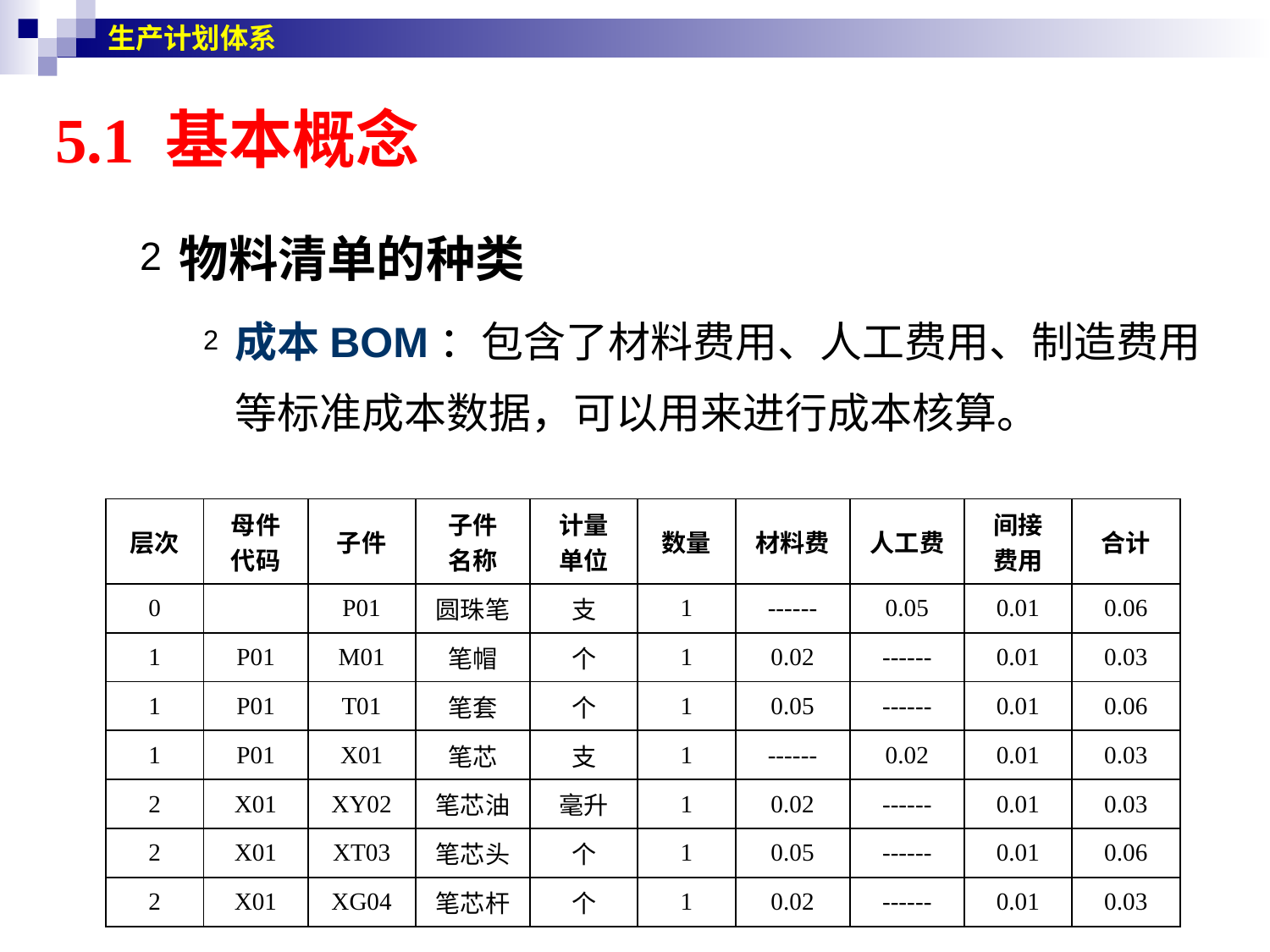

生产计划体系
5.1 基本概念
物料清单的种类
成本BOM：包含了材料费用、人工费用、制造费用等标准成本数据，可以用来进行成本核算。
| 层次 | 母件 代码 | 子件 | 子件 名称 | 计量 单位 | 数量 | 材料费 | 人工费 | 间接 费用 | 合计 |
| --- | --- | --- | --- | --- | --- | --- | --- | --- | --- |
| 0 |  | P01 | 圆珠笔 | 支 | 1 | ------ | 0.05 | 0.01 | 0.06 |
| 1 | P01 | M01 | 笔帽 | 个 | 1 | 0.02 | ------ | 0.01 | 0.03 |
| 1 | P01 | T01 | 笔套 | 个 | 1 | 0.05 | ------ | 0.01 | 0.06 |
| 1 | P01 | X01 | 笔芯 | 支 | 1 | ------ | 0.02 | 0.01 | 0.03 |
| 2 | X01 | XY02 | 笔芯油 | 毫升 | 1 | 0.02 | ------ | 0.01 | 0.03 |
| 2 | X01 | XT03 | 笔芯头 | 个 | 1 | 0.05 | ------ | 0.01 | 0.06 |
| 2 | X01 | XG04 | 笔芯杆 | 个 | 1 | 0.02 | ------ | 0.01 | 0.03 |